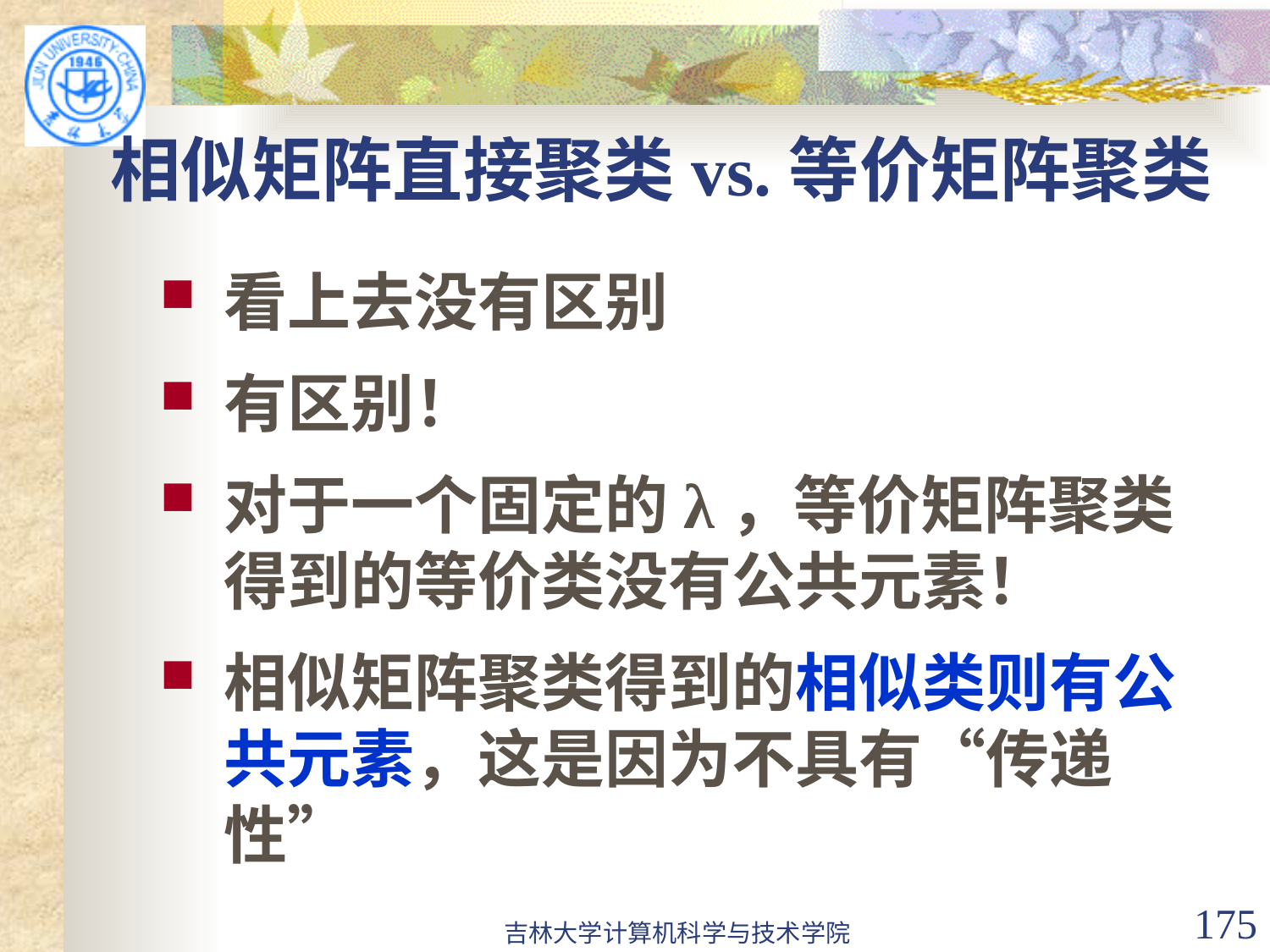

# 相似矩阵直接聚类vs.等价矩阵聚类
看上去没有区别
有区别！
对于一个固定的λ，等价矩阵聚类得到的等价类没有公共元素！
相似矩阵聚类得到的相似类则有公共元素，这是因为不具有“传递性”
吉林大学计算机科学与技术学院
175